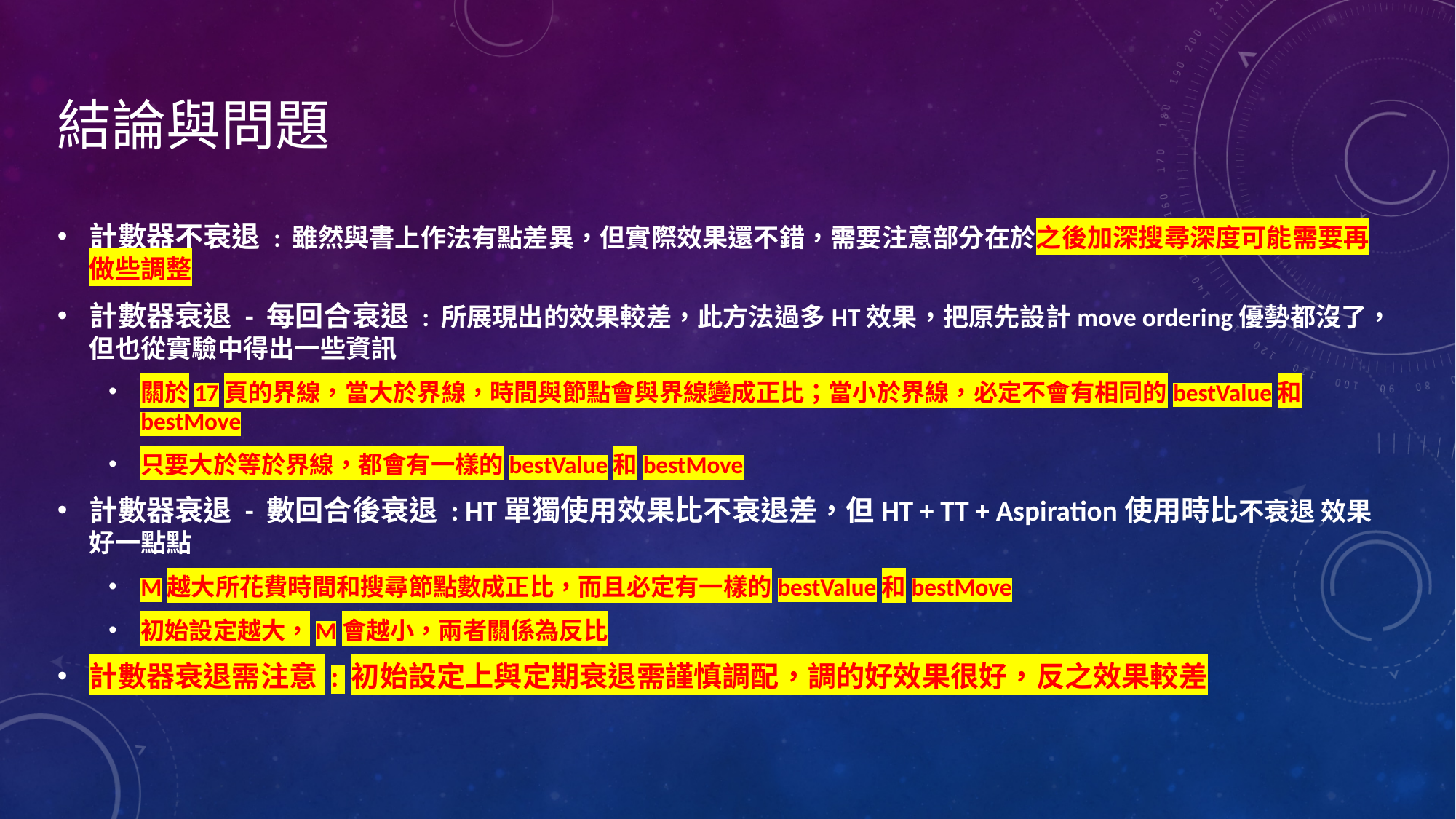

# 結論與問題
計數器不衰退 : 雖然與書上作法有點差異，但實際效果還不錯，需要注意部分在於之後加深搜尋深度可能需要再做些調整
計數器衰退 - 每回合衰退 : 所展現出的效果較差，此方法過多HT效果，把原先設計move ordering優勢都沒了，但也從實驗中得出一些資訊
關於17頁的界線，當大於界線，時間與節點會與界線變成正比；當小於界線，必定不會有相同的bestValue和bestMove
只要大於等於界線，都會有一樣的bestValue和bestMove
計數器衰退 - 數回合後衰退 : HT單獨使用效果比不衰退差，但HT + TT + Aspiration使用時比不衰退 效果好一點點
M越大所花費時間和搜尋節點數成正比，而且必定有一樣的bestValue和bestMove
初始設定越大，M會越小，兩者關係為反比
計數器衰退需注意 : 初始設定上與定期衰退需謹慎調配，調的好效果很好，反之效果較差